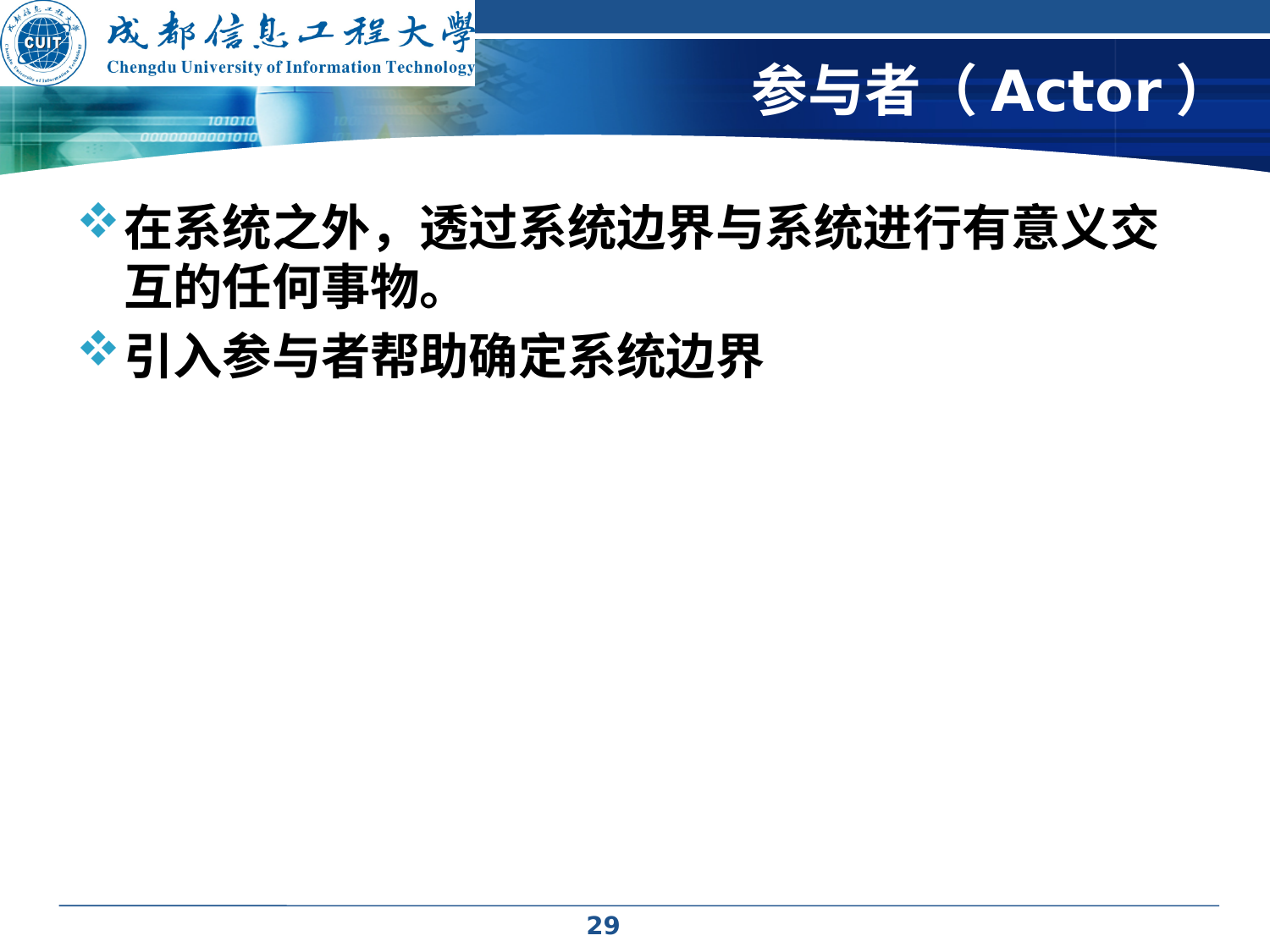

# 参与者（Actor）
在系统之外，透过系统边界与系统进行有意义交互的任何事物。
引入参与者帮助确定系统边界
29